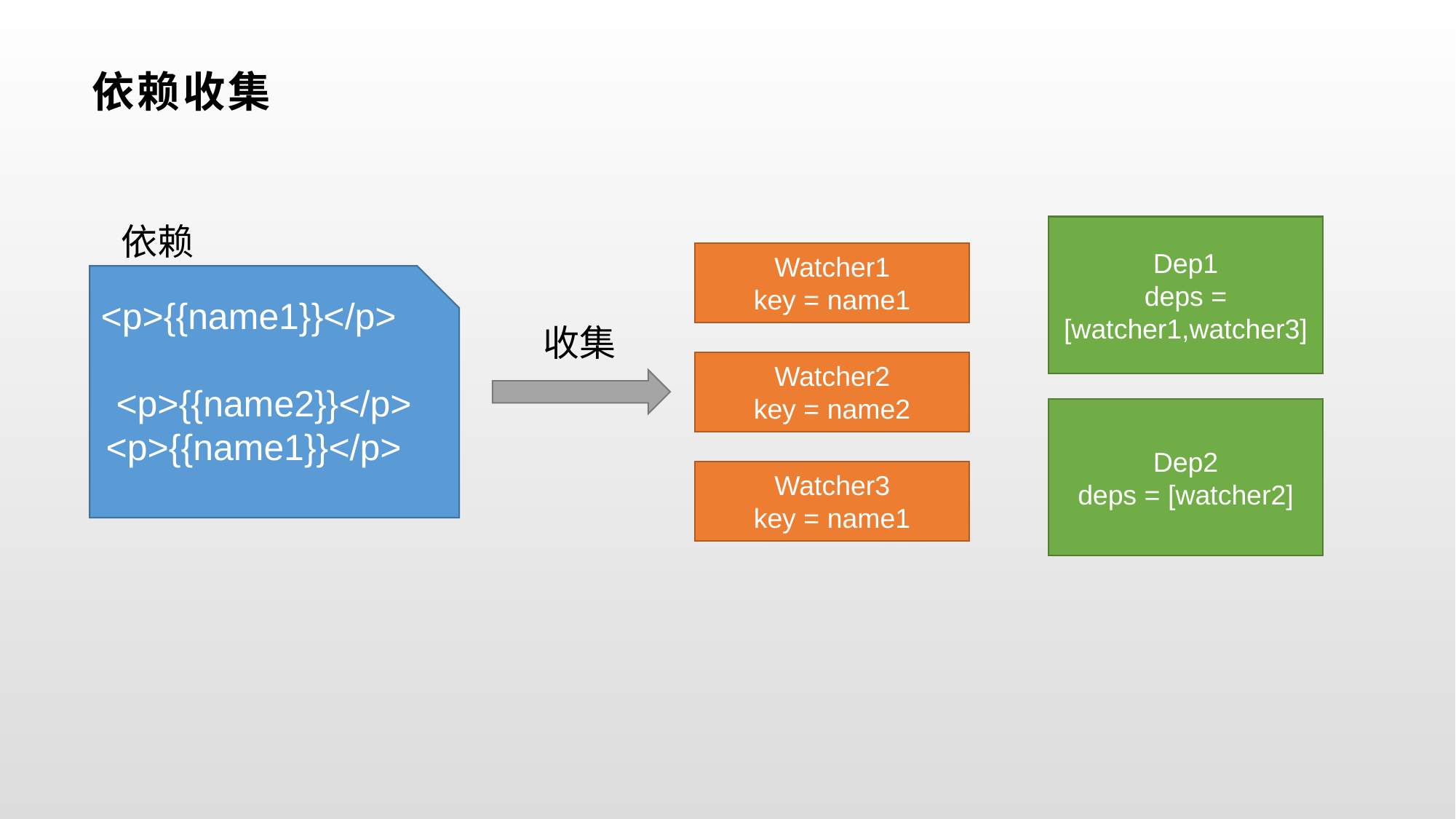

# 依赖收集
依赖
Dep1
deps = [watcher1,watcher3]
Watcher1
key = name1
<p>{{name1}}</p>          <p>{{name2}}</p>
<p>{{name1}}</p>

收集
Watcher2
key = name2

Dep2
deps = [watcher2]
Watcher3
key = name1